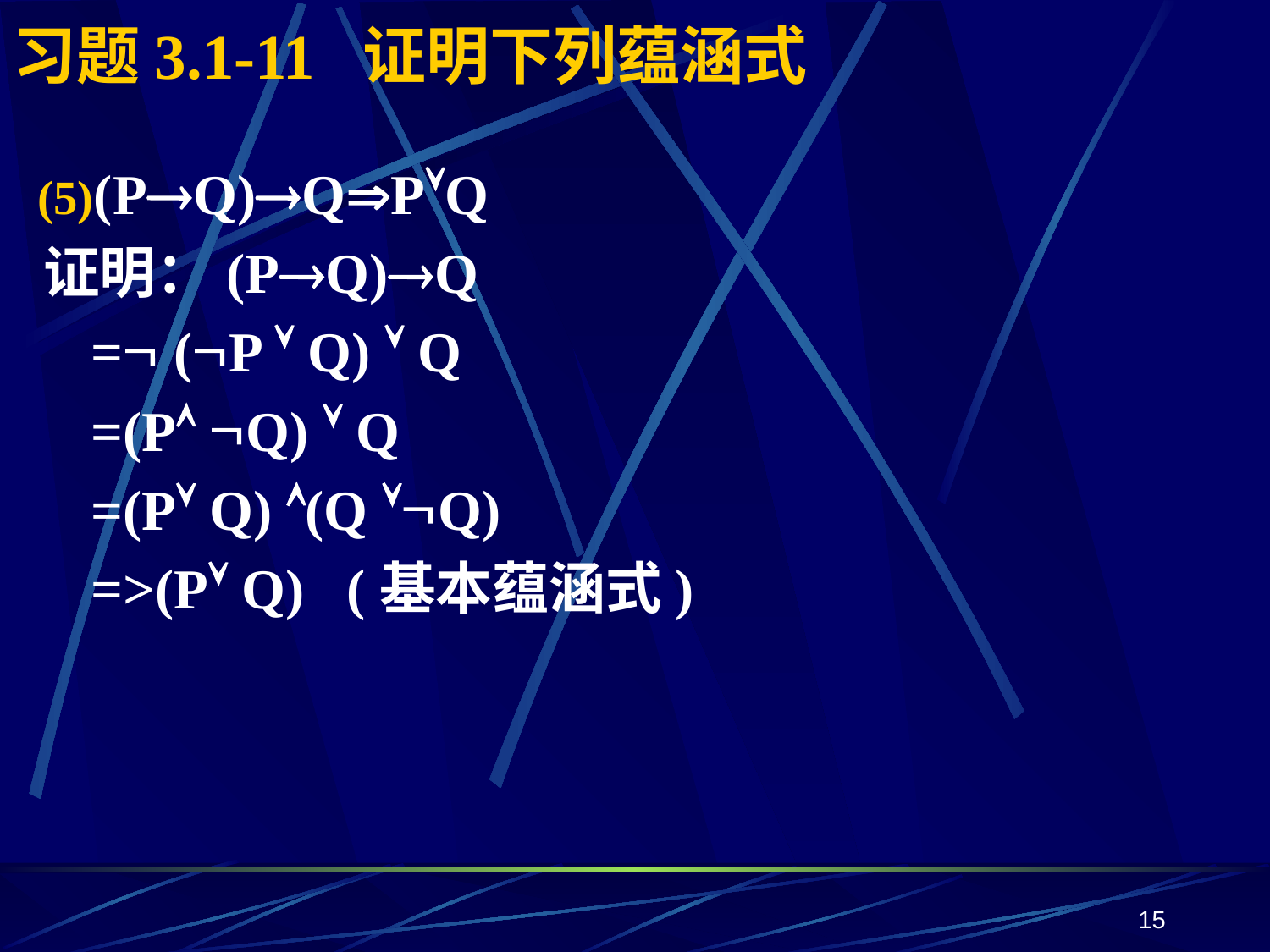

# 习题3.1-11  证明下列蕴涵式
(P→Q)→Q⇒P∨Q
证明：(P→Q)→Q
=¬ (¬P ∨ Q) ∨ Q
=(P∧ ¬Q) ∨ Q
=(P∨ Q) ∧(Q ∨¬Q)
=>(P∨ Q)   (基本蕴涵式)

15